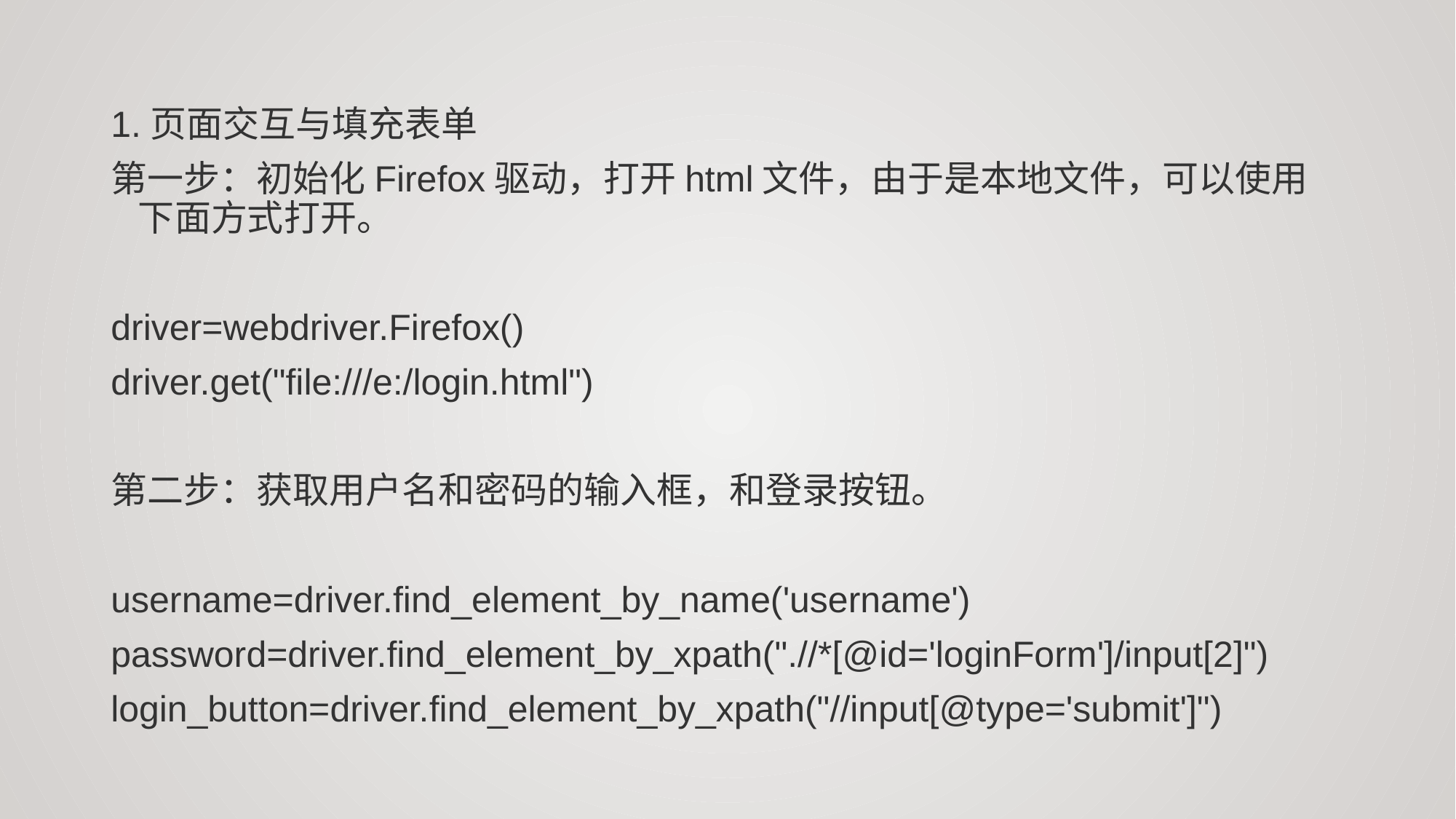

1.页面交互与填充表单
第一步：初始化Firefox驱动，打开html文件，由于是本地文件，可以使用下面方式打开。

driver=webdriver.Firefox()
driver.get("file:///e:/login.html")

第二步：获取用户名和密码的输入框，和登录按钮。

username=driver.find_element_by_name('username')
password=driver.find_element_by_xpath(".//*[@id='loginForm']/input[2]")
login_button=driver.find_element_by_xpath("//input[@type='submit']")